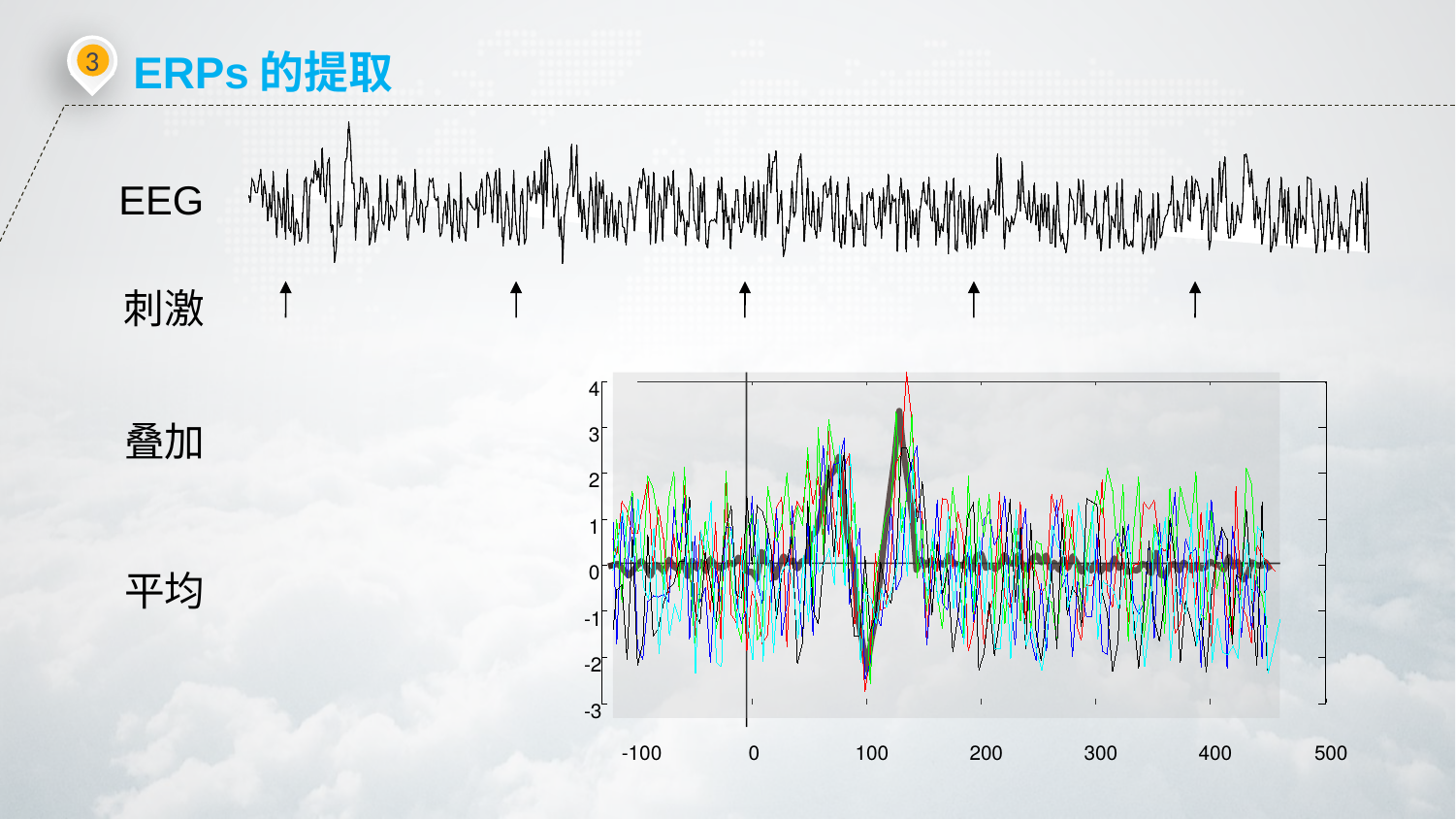

3

ERPs的提取

EEG
刺激

4

3

2

1

0

-1

-2

-3

-100
0
100
200
300
500
400
叠加
平均